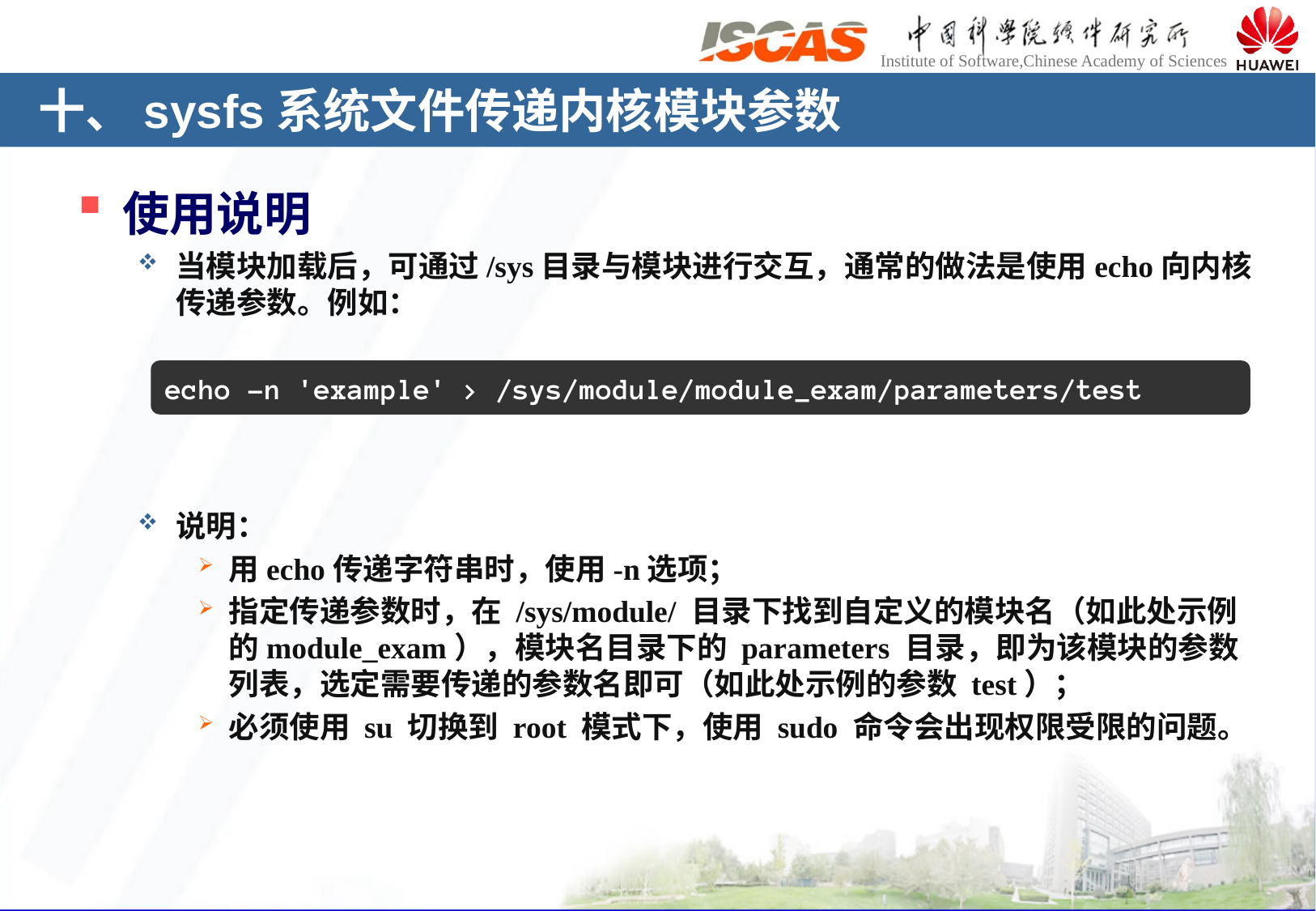

# 十、sysfs系统文件传递内核模块参数
使用说明
当模块加载后，可通过/sys目录与模块进行交互，通常的做法是使用echo向内核传递参数。例如：

说明：
用echo传递字符串时，使用-n选项；
指定传递参数时，在 /sys/module/ 目录下找到自定义的模块名（如此处示例的module_exam），模块名目录下的 parameters 目录，即为该模块的参数列表，选定需要传递的参数名即可（如此处示例的参数 test）；
必须使用 su 切换到 root 模式下，使用 sudo 命令会出现权限受限的问题。

echo -n 'example' > /sys/module/module_exam/parameters/test